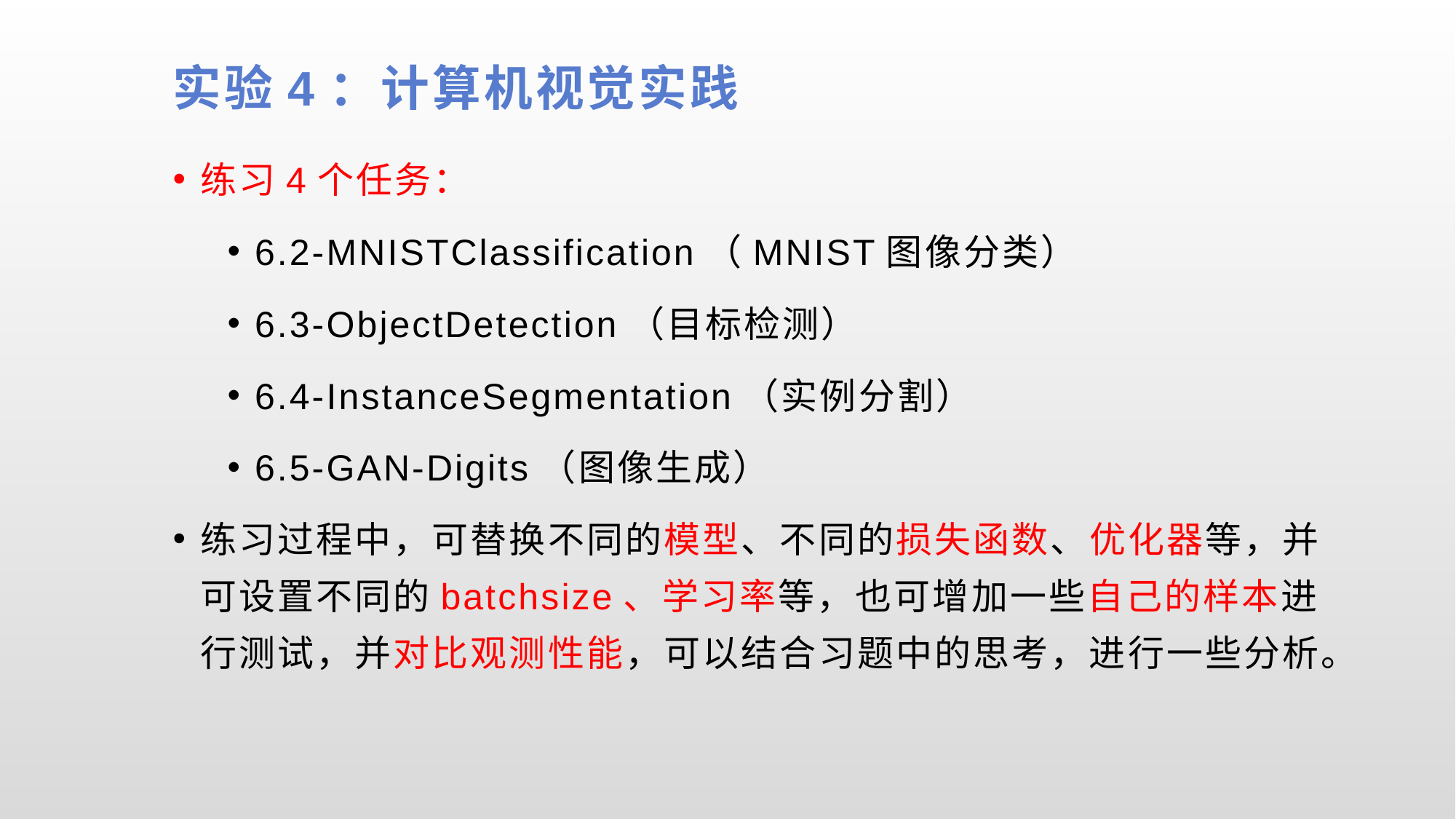

# 实验4：计算机视觉实践
练习4个任务：
6.2-MNISTClassification（MNIST图像分类）
6.3-ObjectDetection（目标检测）
6.4-InstanceSegmentation（实例分割）
6.5-GAN-Digits（图像生成）
练习过程中，可替换不同的模型、不同的损失函数、优化器等，并可设置不同的batchsize、学习率等，也可增加一些自己的样本进行测试，并对比观测性能，可以结合习题中的思考，进行一些分析。